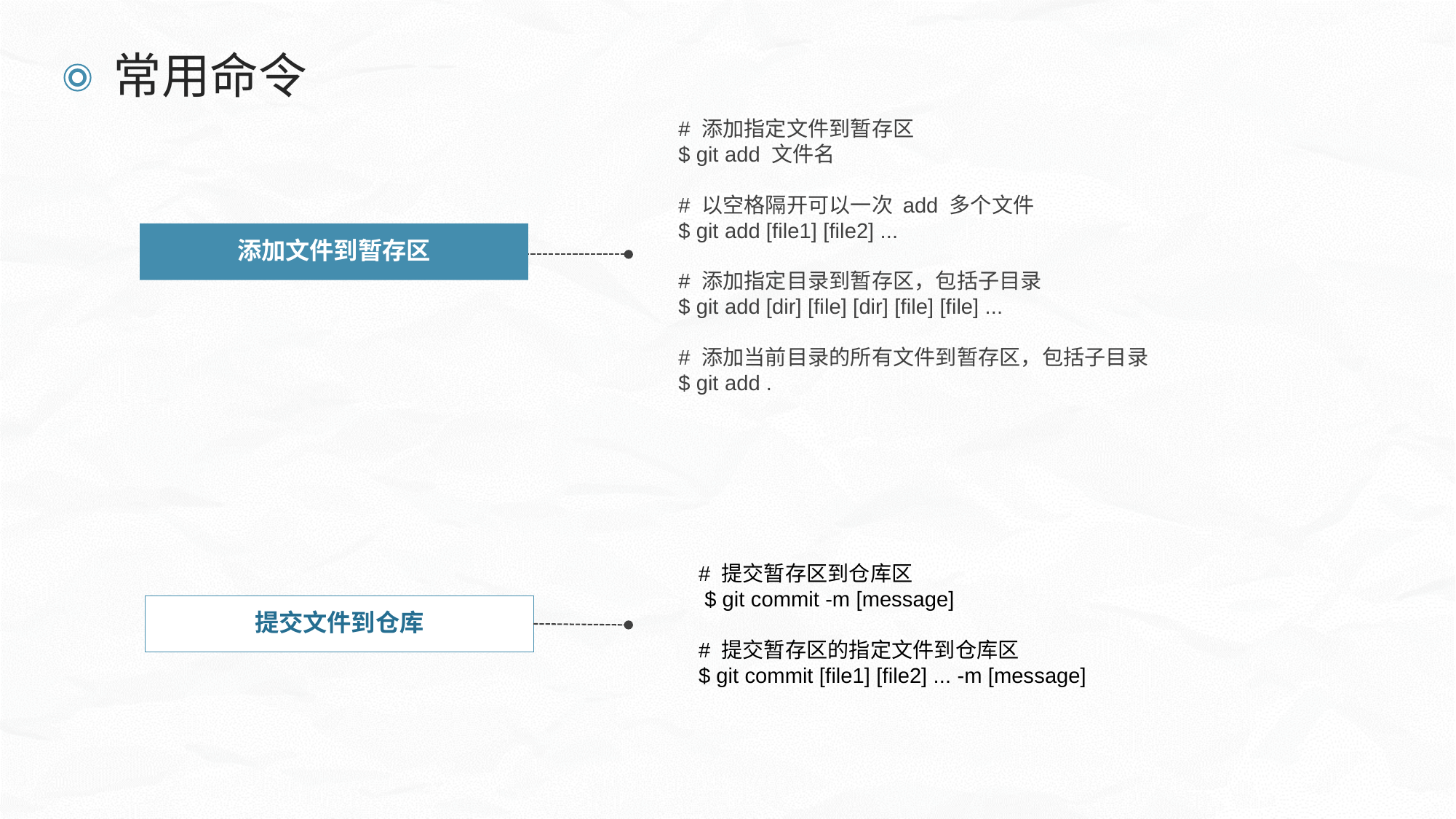

常用命令

# 添加指定文件到暂存区
$ git add 文件名

# 以空格隔开可以一次 add 多个文件
$ git add [file1] [file2] ...

# 添加指定目录到暂存区，包括子目录
$ git add [dir] [file] [dir] [file] [file] ...

# 添加当前目录的所有文件到暂存区，包括子目录
$ git add .
添加文件到暂存区
# 提交暂存区到仓库区
 $ git commit -m [message]

# 提交暂存区的指定文件到仓库区
$ git commit [file1] [file2] ... -m [message]
提交文件到仓库